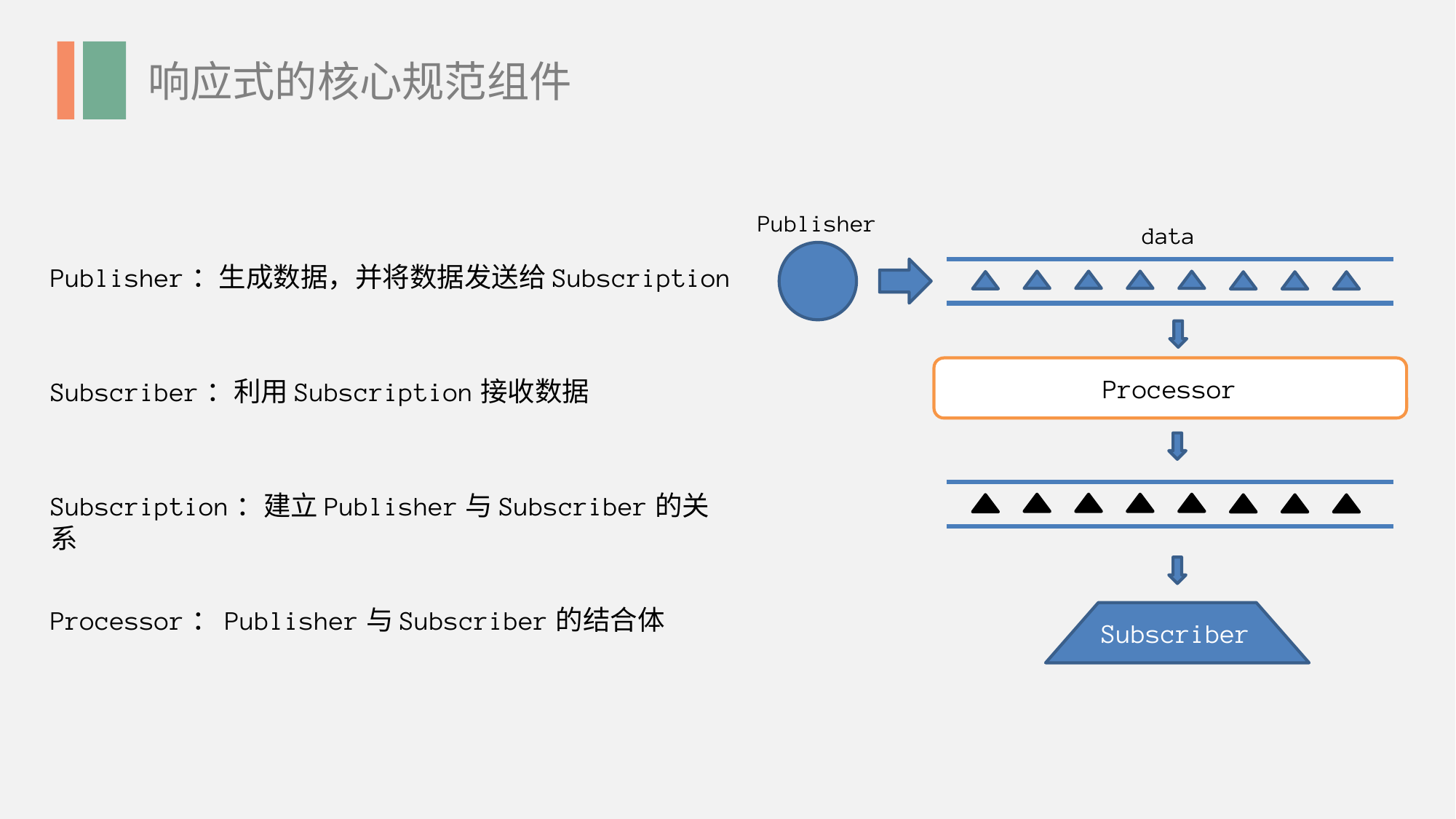

响应式的核心规范组件
Publisher
data

Publisher：生成数据，并将数据发送给Subscription

Processor
Subscriber：利用Subscription接收数据

Subscription：建立Publisher与Subscriber的关系

Processor：Publisher与Subscriber的结合体

Subscriber